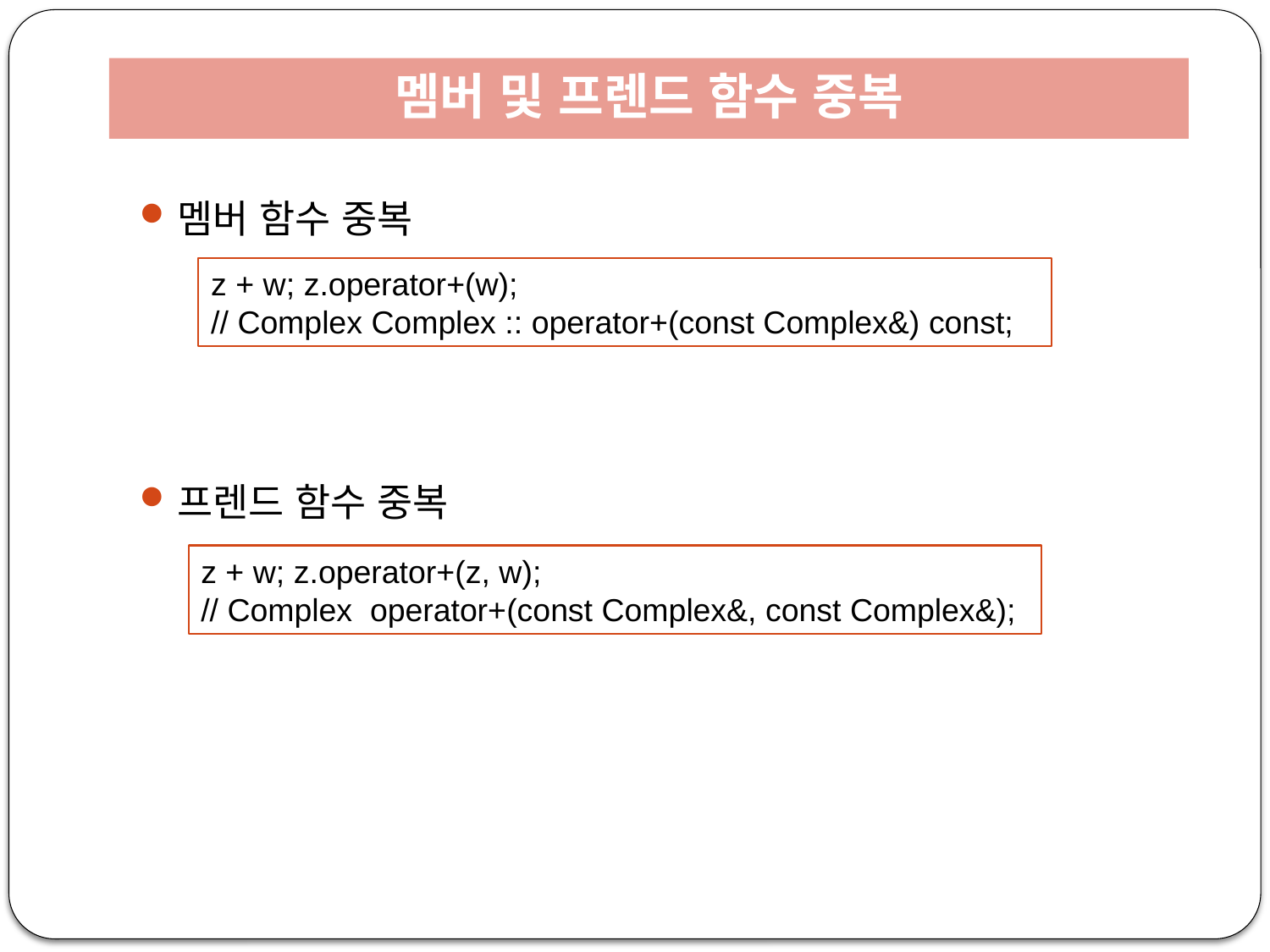

# 멤버 및 프렌드 함수 중복
멤버 함수 중복

프렌드 함수 중복

z + w; z.operator+(w);
// Complex Complex :: operator+(const Complex&) const;
z + w; z.operator+(z, w);
// Complex  operator+(const Complex&, const Complex&);